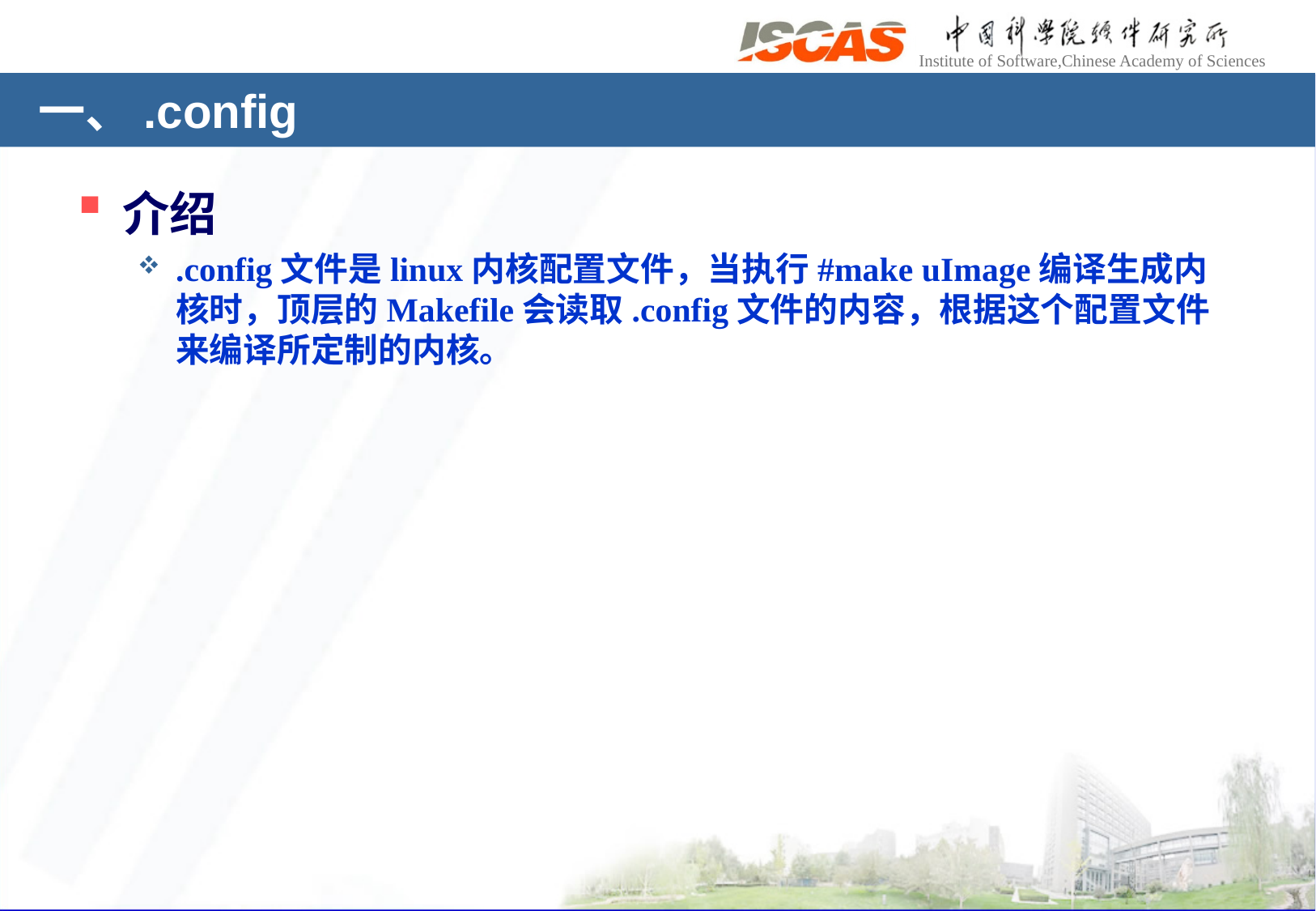

# 一、.config
介绍
.config文件是linux内核配置文件，当执行#make uImage编译生成内核时，顶层的Makefile会读取.config文件的内容，根据这个配置文件来编译所定制的内核。